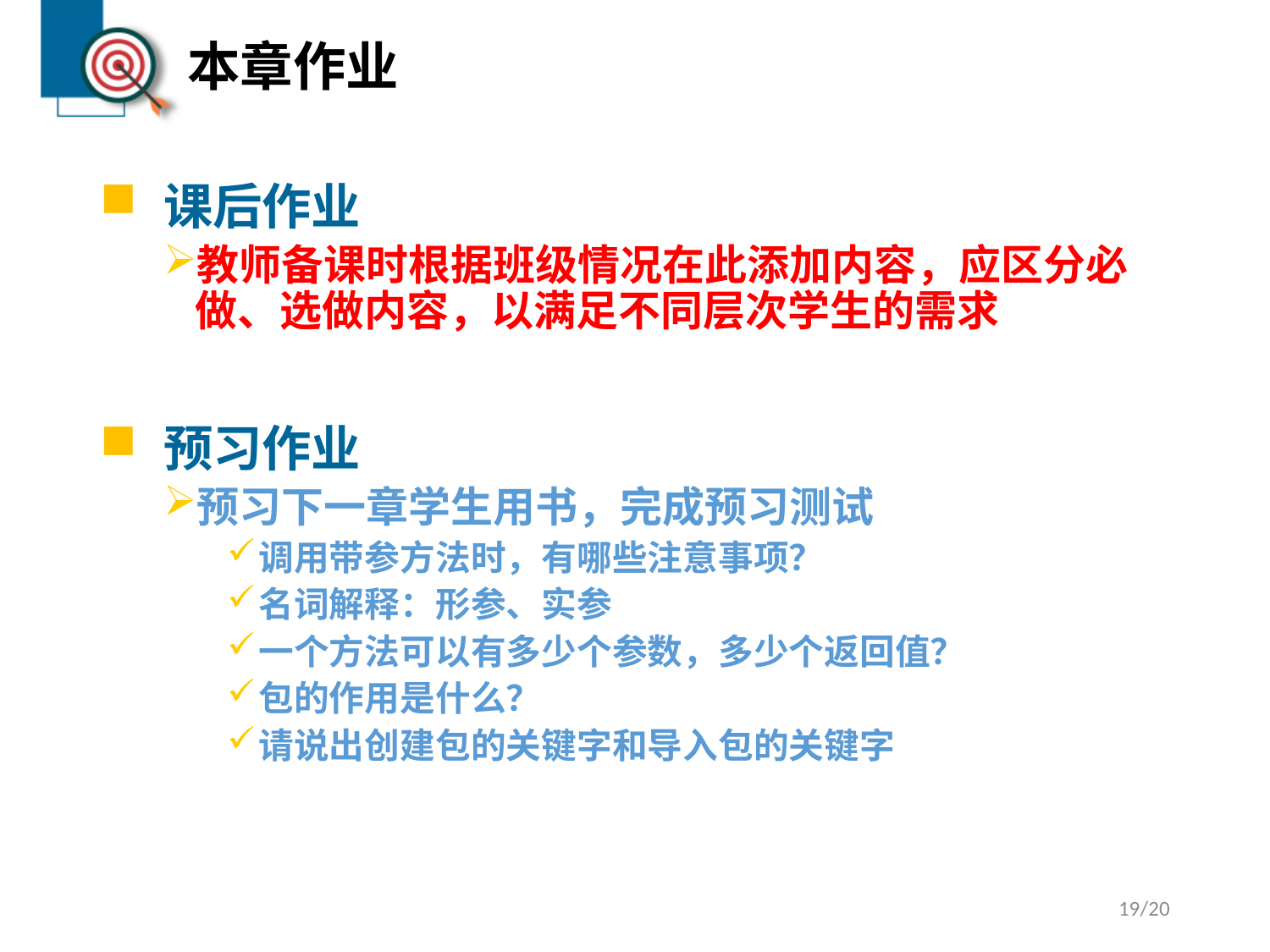

# 本章作业
课后作业
教师备课时根据班级情况在此添加内容，应区分必做、选做内容，以满足不同层次学生的需求

预习作业
预习下一章学生用书，完成预习测试
调用带参方法时，有哪些注意事项？
名词解释：形参、实参
一个方法可以有多少个参数，多少个返回值？
包的作用是什么？
请说出创建包的关键字和导入包的关键字

19/20